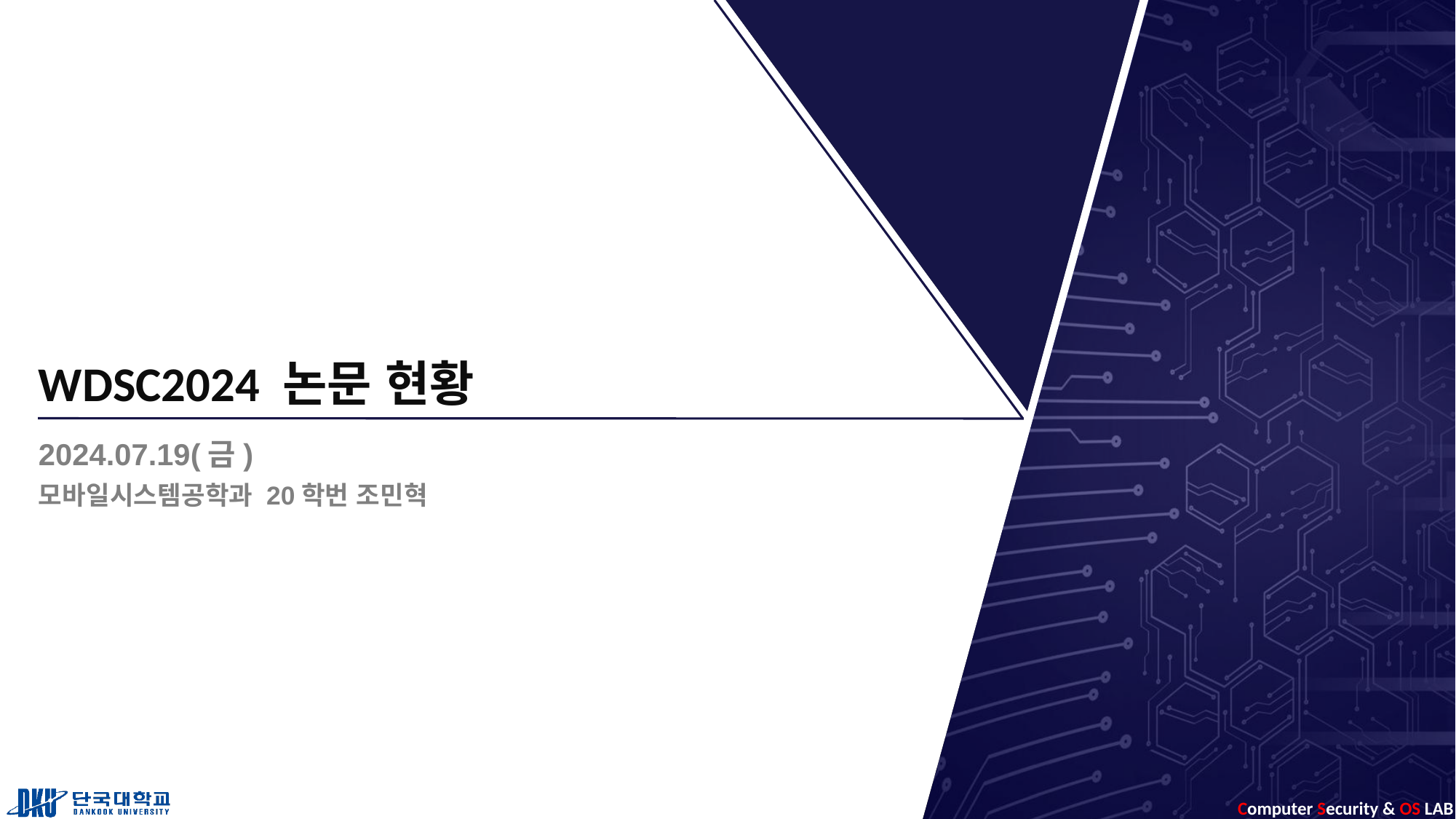

# WDSC2024 논문 현황
2024.07.19(금)
모바일시스템공학과 20학번 조민혁